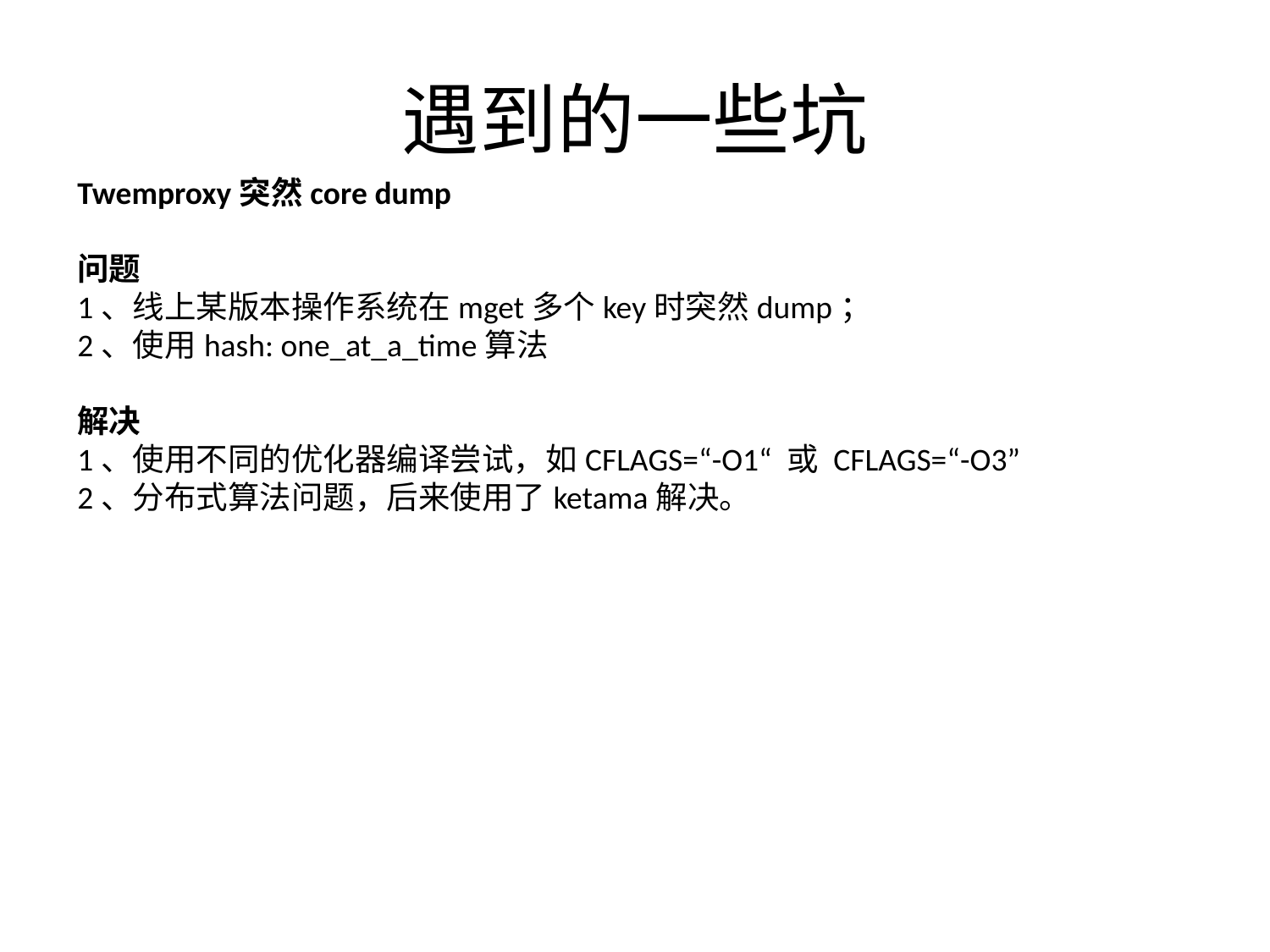

# 遇到的一些坑
Twemproxy突然core dump

问题
1、线上某版本操作系统在mget多个key时突然dump；
2、使用hash: one_at_a_time算法

解决
1、使用不同的优化器编译尝试，如CFLAGS=“-O1“ 或 CFLAGS=“-O3”
2、分布式算法问题，后来使用了ketama解决。